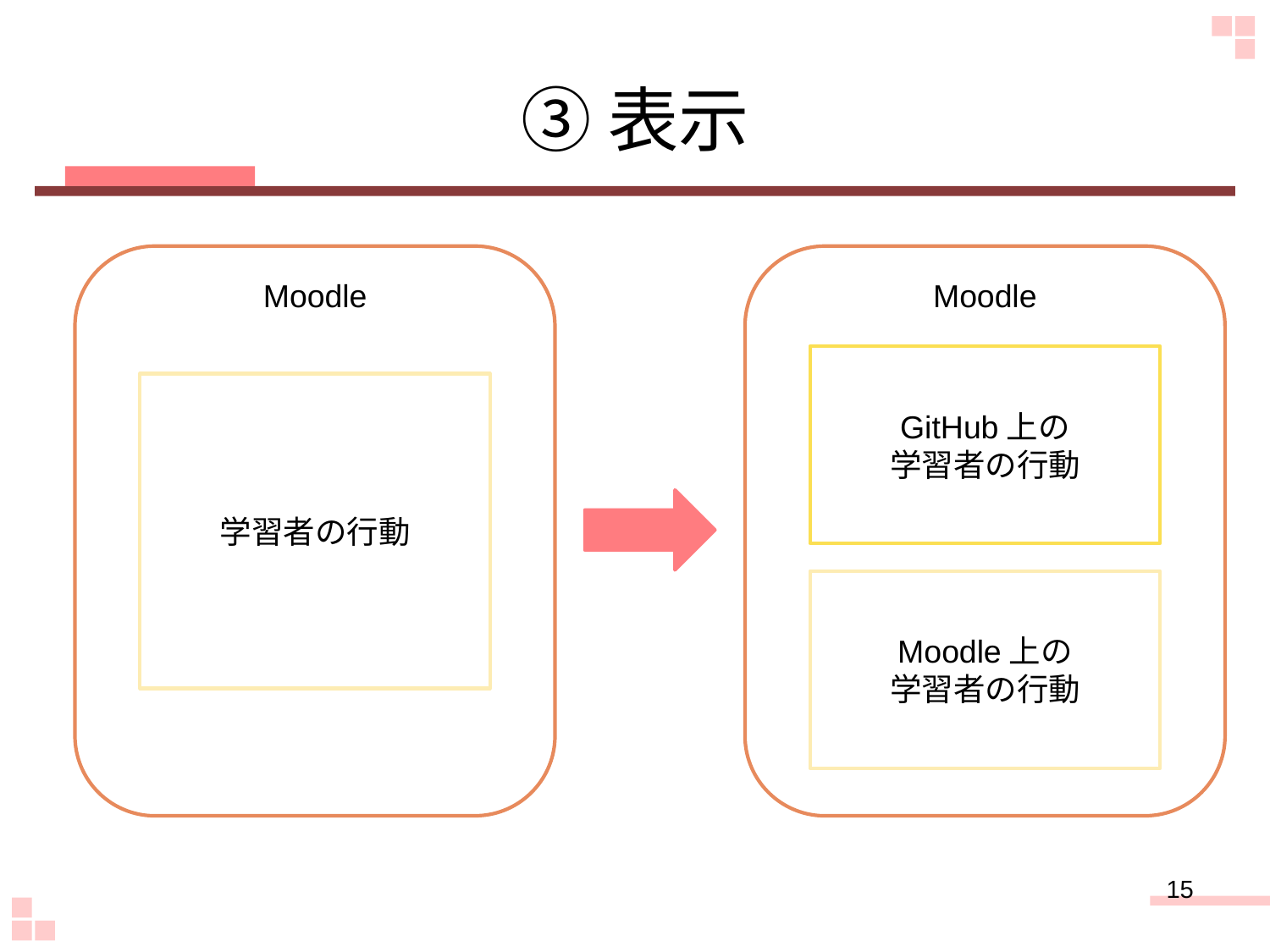

# ③表示
Moodle
Moodle
GitHub上の
学習者の行動
学習者の行動

Moodle上の
学習者の行動
15